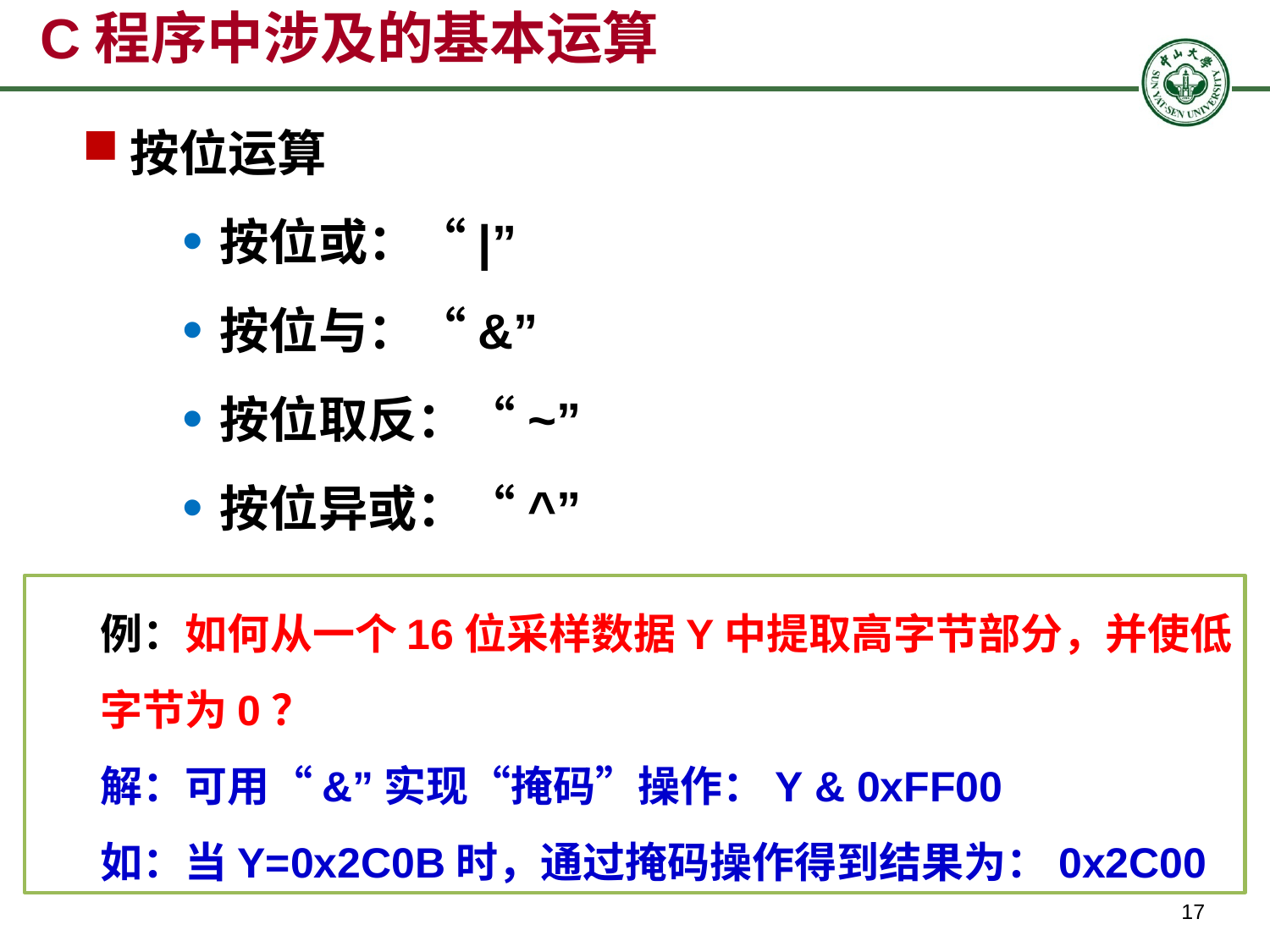

# C程序中涉及的基本运算
按位运算
按位或：“|”
按位与：“&”
按位取反：“~”
按位异或：“^”

例：如何从一个16位采样数据Y中提取高字节部分，并使低字节为0？
解：可用“&”实现“掩码”操作：Y & 0xFF00
如：当Y=0x2C0B时，通过掩码操作得到结果为：0x2C00